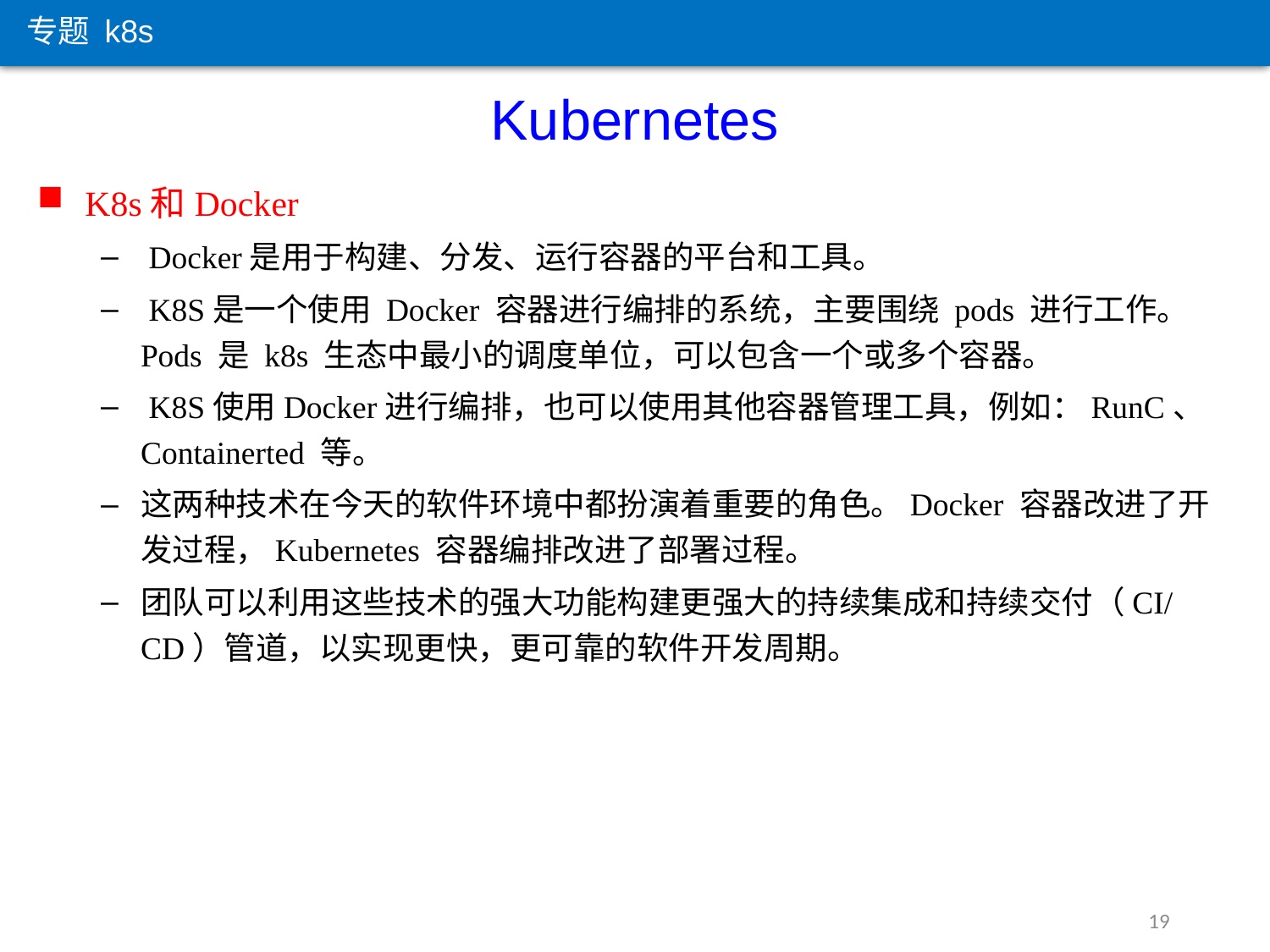

专题 k8s
Kubernetes
K8s和Docker
 Docker是用于构建、分发、运行容器的平台和工具。
 K8S是一个使用 Docker 容器进行编排的系统，主要围绕 pods 进行工作。 Pods 是 k8s 生态中最小的调度单位，可以包含一个或多个容器。
 K8S使用Docker进行编排，也可以使用其他容器管理工具，例如：RunC、Containerted 等。
这两种技术在今天的软件环境中都扮演着重要的角色。Docker 容器改进了开发过程，Kubernetes 容器编排改进了部署过程。
团队可以利用这些技术的强大功能构建更强大的持续集成和持续交付（CI/CD）管道，以实现更快，更可靠的软件开发周期。
19